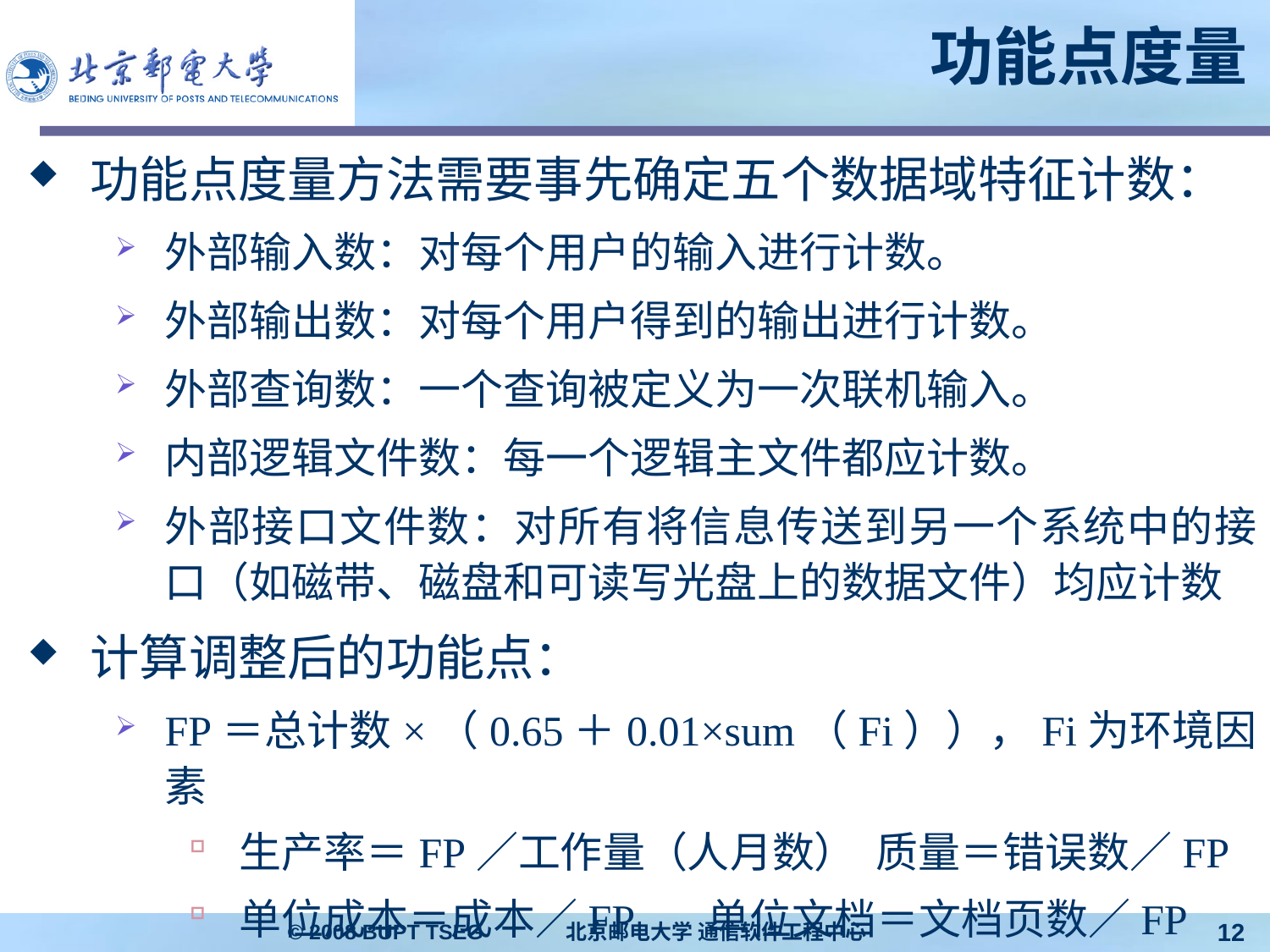

# 功能点度量
功能点度量方法需要事先确定五个数据域特征计数：
外部输入数：对每个用户的输入进行计数。
外部输出数：对每个用户得到的输出进行计数。
外部查询数：一个查询被定义为一次联机输入。
内部逻辑文件数：每一个逻辑主文件都应计数。
外部接口文件数：对所有将信息传送到另一个系统中的接口（如磁带、磁盘和可读写光盘上的数据文件）均应计数
计算调整后的功能点：
FP＝总计数×（0.65＋0.01×sum（Fi）），Fi为环境因素
生产率＝FP／工作量（人月数）  质量＝错误数／FP
单位成本＝成本／FP      单位文档＝文档页数／FP

© 2008 BUPT TSEG             北京邮电大学 通信软件工程中心